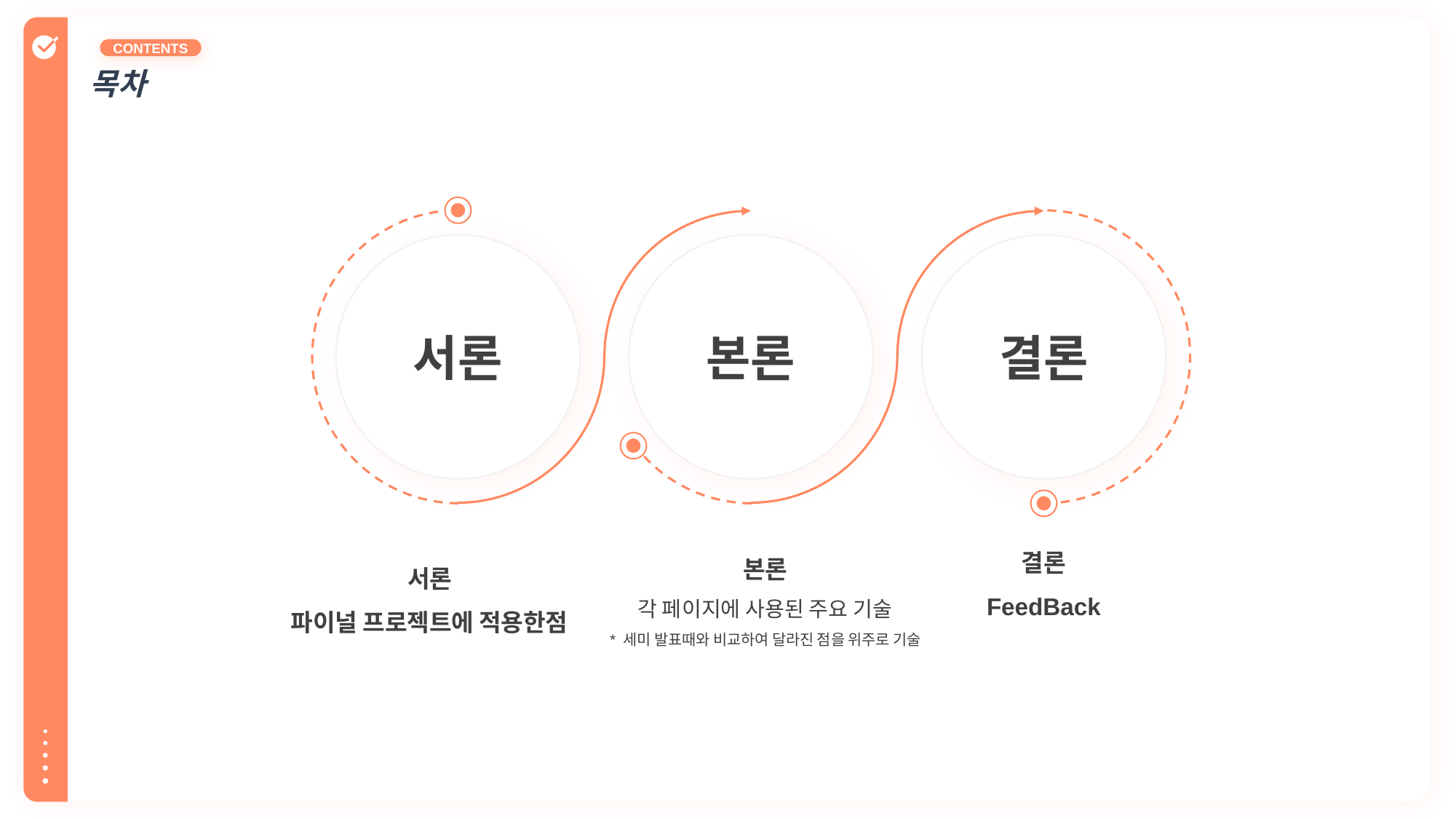

CONTENTS

목차

서론

본론

결론

결론
FeedBack
본론
각 페이지에 사용된 주요 기술
* 세미 발표때와 비교하여 달라진 점을 위주로 기술
서론
파이널 프로젝트에 적용한점